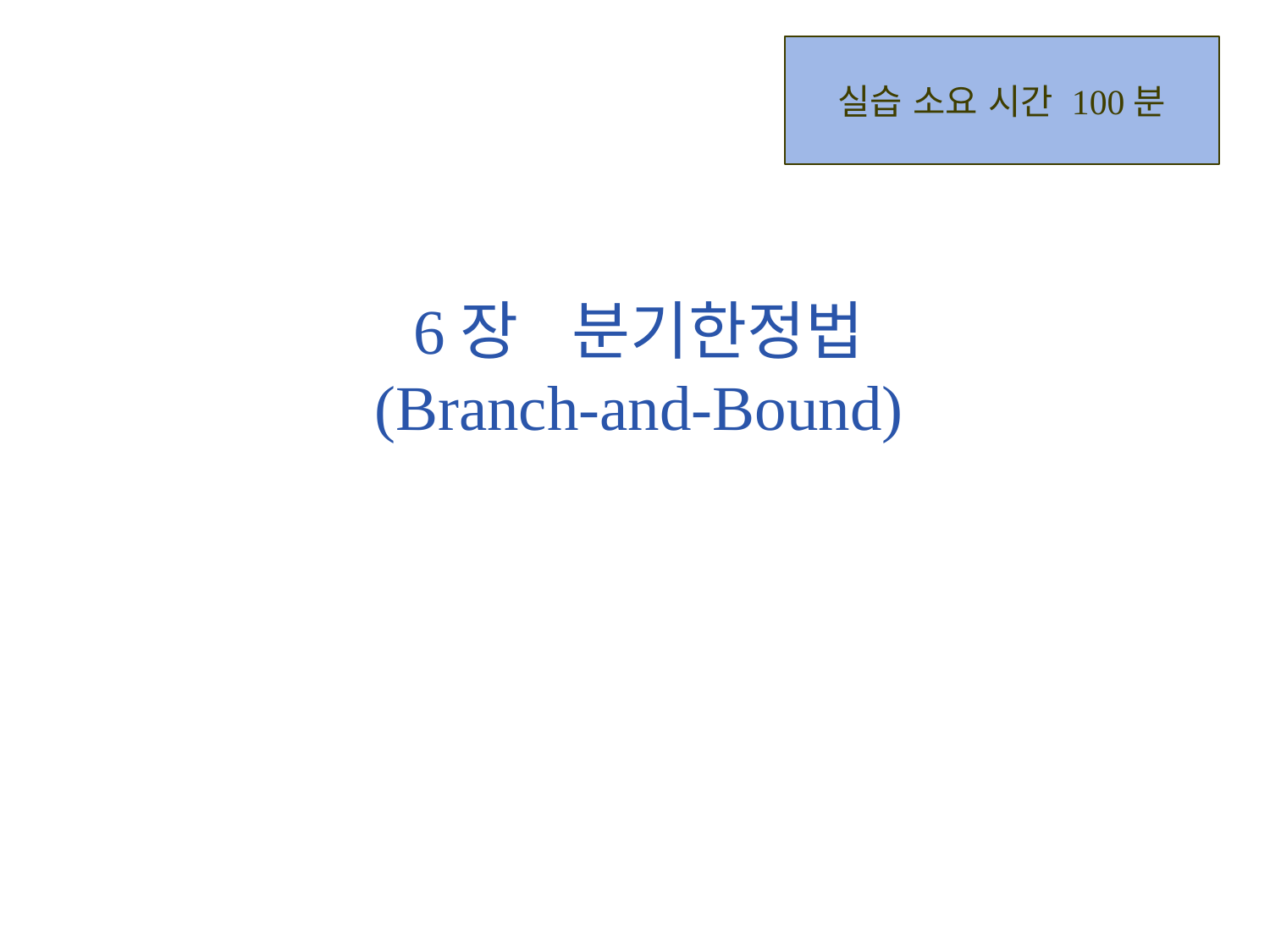

실습 소요 시간 100분
# 6장   분기한정법 (Branch-and-Bound)